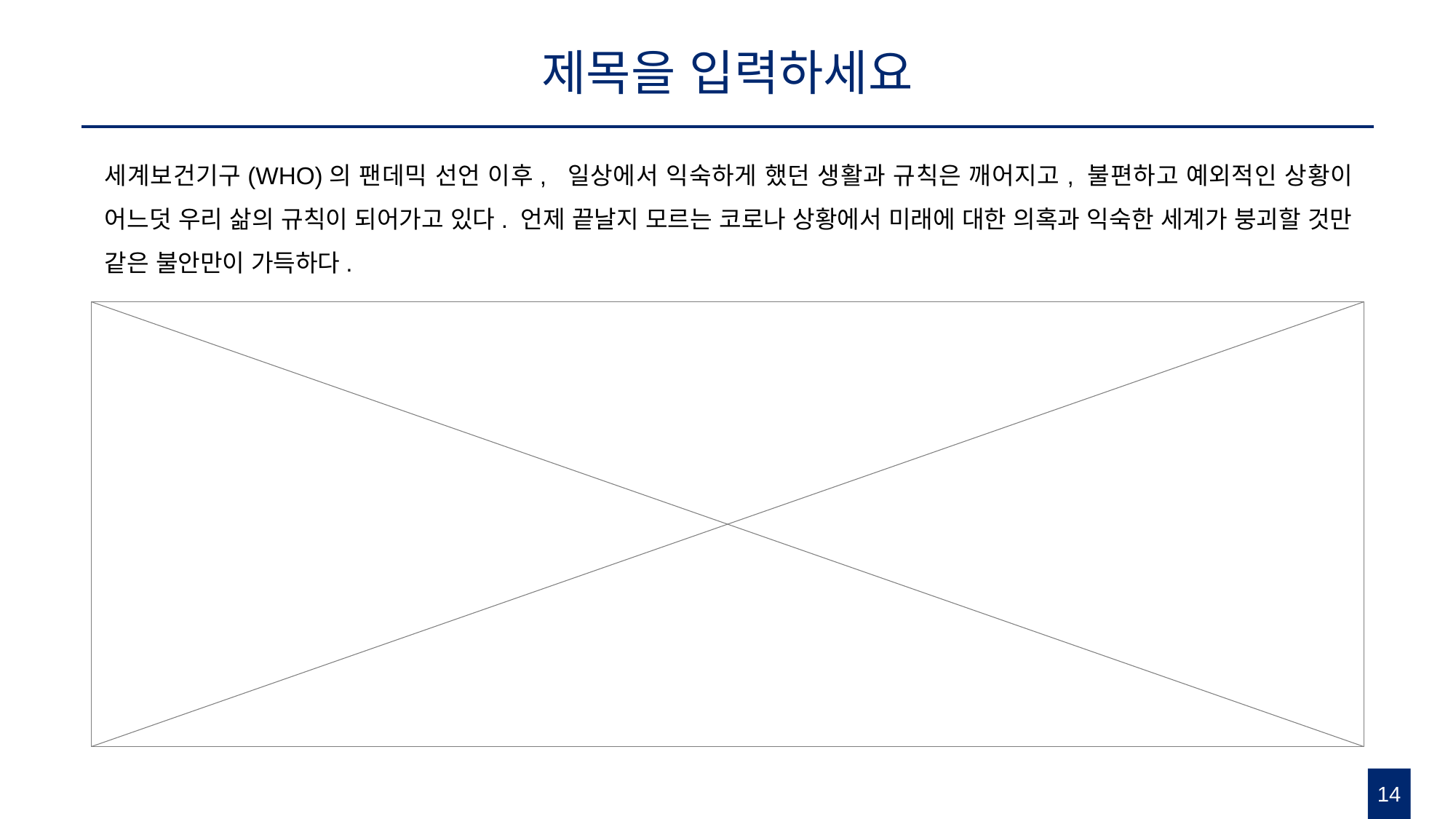

# 제목을 입력하세요
세계보건기구(WHO)의 팬데믹 선언 이후,  일상에서 익숙하게 했던 생활과 규칙은 깨어지고, 불편하고 예외적인 상황이 어느덧 우리 삶의 규칙이 되어가고 있다. 언제 끝날지 모르는 코로나 상황에서 미래에 대한 의혹과 익숙한 세계가 붕괴할 것만 같은 불안만이 가득하다.